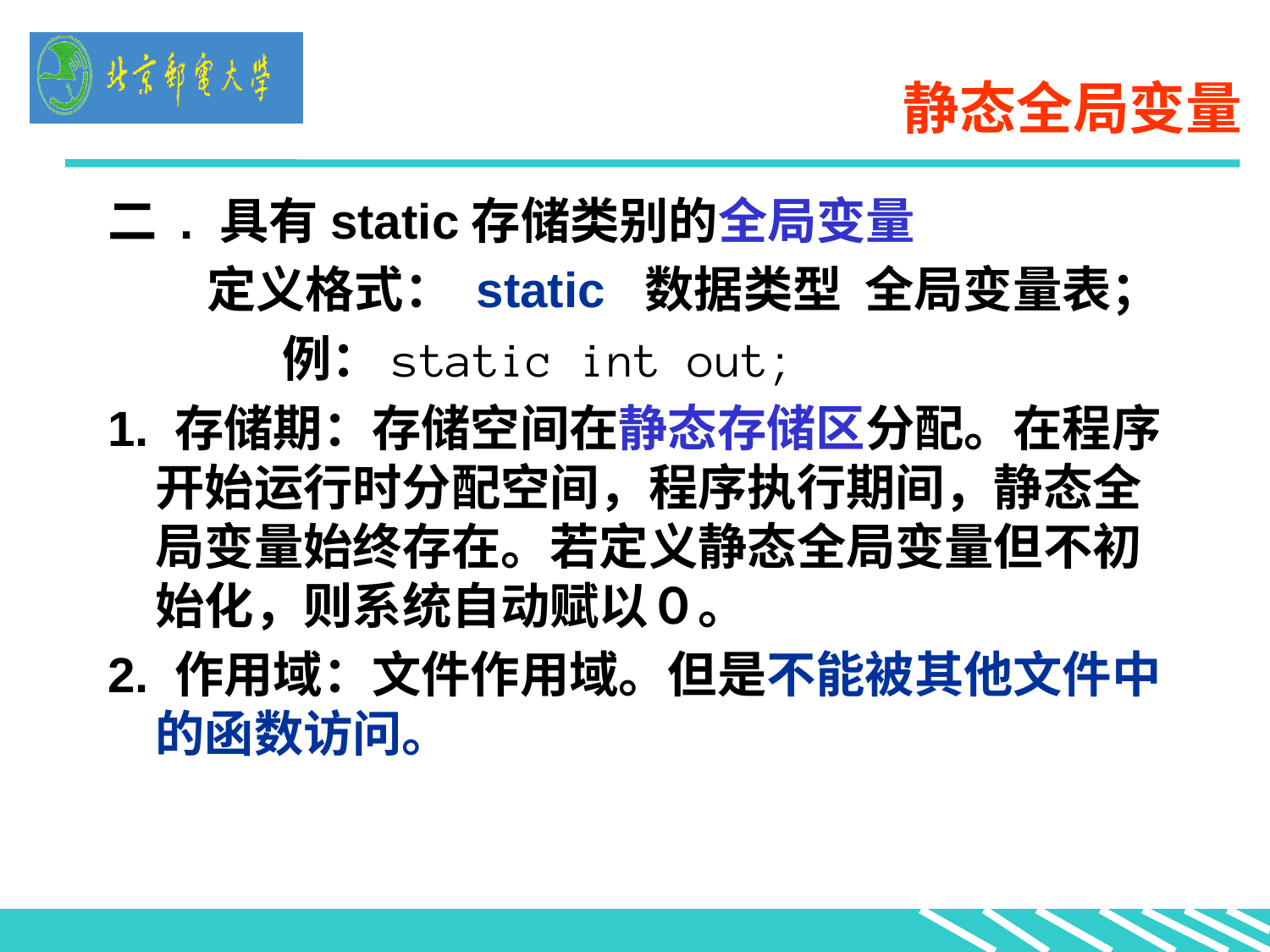

# 静态全局变量
二 . 具有static存储类别的全局变量
	定义格式： static  数据类型  全局变量表；
		例：static int out;
1. 存储期：存储空间在静态存储区分配。在程序开始运行时分配空间，程序执行期间，静态全局变量始终存在。若定义静态全局变量但不初始化，则系统自动赋以０。
2. 作用域：文件作用域。但是不能被其他文件中的函数访问。